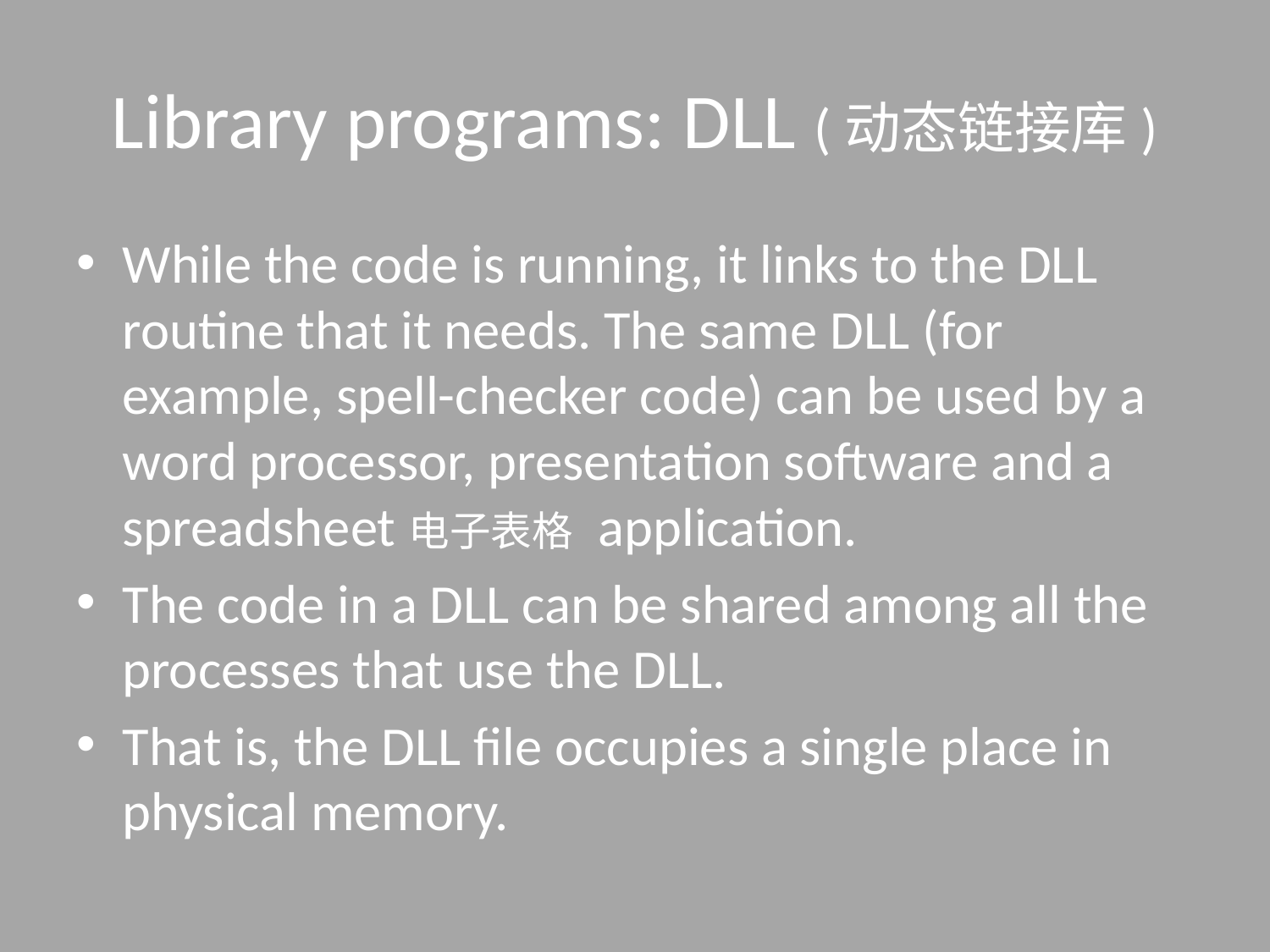

# Library programs: DLL (动态链接库)
While the code is running, it links to the DLL routine that it needs. The same DLL (for example, spell-checker code) can be used by a word processor, presentation software and a spreadsheet电子表格 application.
The code in a DLL can be shared among all the processes that use the DLL.
That is, the DLL file occupies a single place in physical memory.